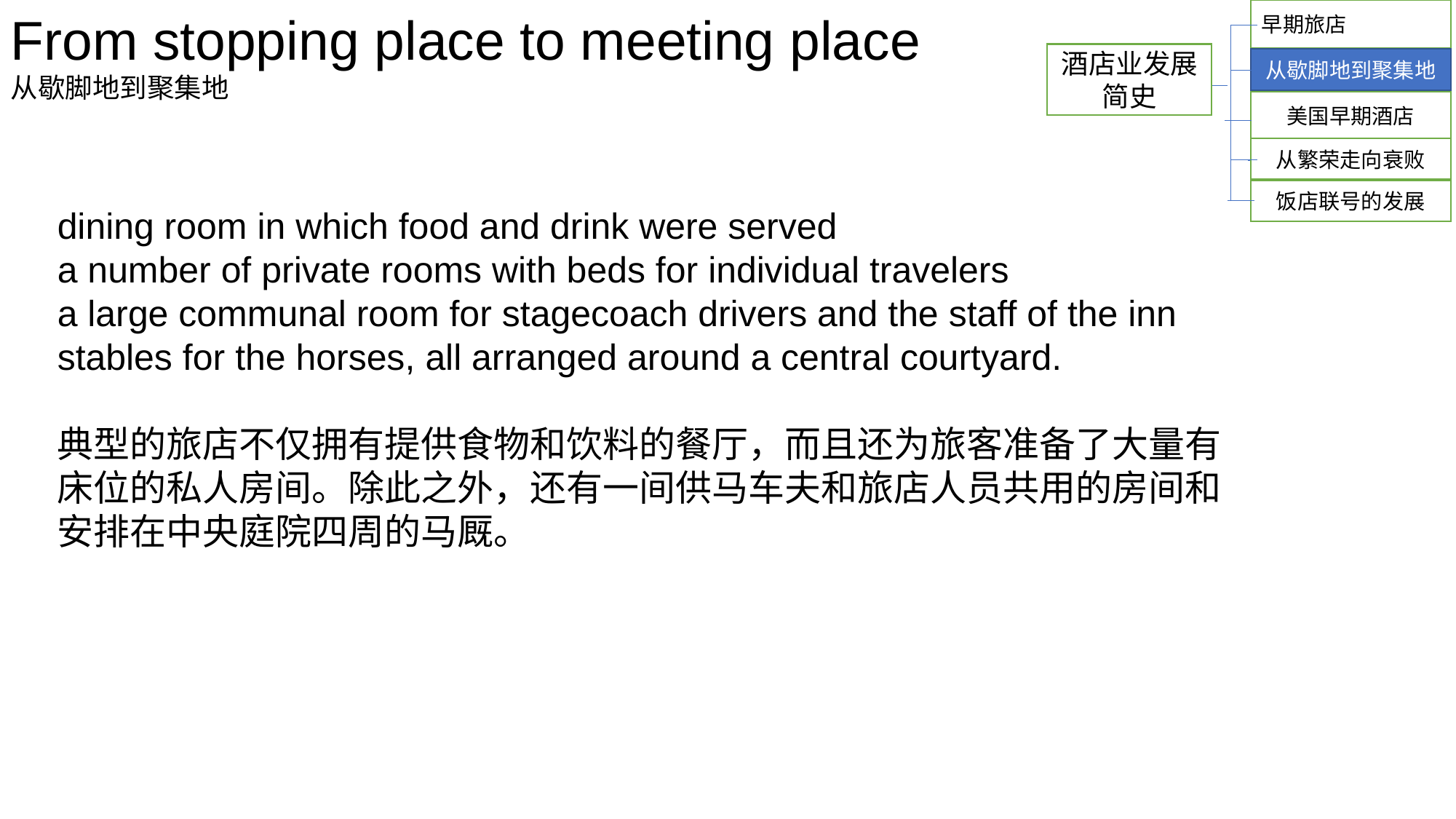

From stopping place to meeting place
从歇脚地到聚集地
早期旅店
酒店业发展简史
从歇脚地到聚集地
美国早期酒店
从繁荣走向衰败
饭店联号的发展
dining room in which food and drink were served
a number of private rooms with beds for individual travelers
a large communal room for stagecoach drivers and the staff of the inn
stables for the horses, all arranged around a central courtyard.

典型的旅店不仅拥有提供食物和饮料的餐厅，而且还为旅客准备了大量有床位的私人房间。除此之外，还有一间供马车夫和旅店人员共用的房间和安排在中央庭院四周的马厩。